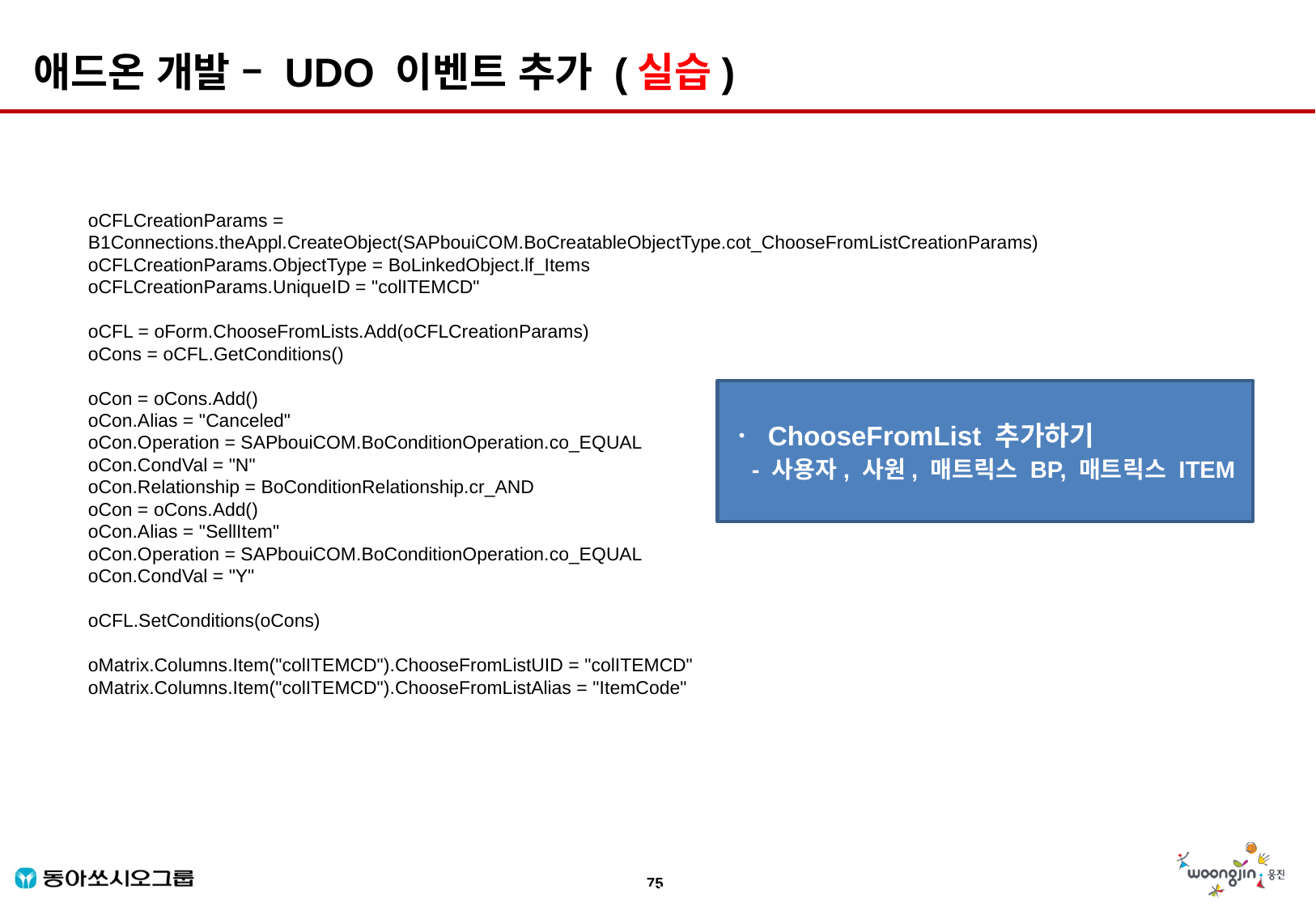

애드온 개발 – UDO 이벤트 추가 (실습)

oCFLCreationParams = B1Connections.theAppl.CreateObject(SAPbouiCOM.BoCreatableObjectType.cot_ChooseFromListCreationParams)
oCFLCreationParams.ObjectType = BoLinkedObject.lf_Items
oCFLCreationParams.UniqueID = "colITEMCD"

oCFL = oForm.ChooseFromLists.Add(oCFLCreationParams)
oCons = oCFL.GetConditions()

oCon = oCons.Add()
oCon.Alias = "Canceled"
oCon.Operation = SAPbouiCOM.BoConditionOperation.co_EQUAL
oCon.CondVal = "N"
oCon.Relationship = BoConditionRelationship.cr_AND
oCon = oCons.Add()
oCon.Alias = "SellItem"
oCon.Operation = SAPbouiCOM.BoConditionOperation.co_EQUAL
oCon.CondVal = "Y"

oCFL.SetConditions(oCons)

oMatrix.Columns.Item("colITEMCD").ChooseFromListUID = "colITEMCD"
oMatrix.Columns.Item("colITEMCD").ChooseFromListAlias = "ItemCode"

ㆍ ChooseFromList 추가하기
   - 사용자, 사원, 매트릭스 BP, 매트릭스 ITEM